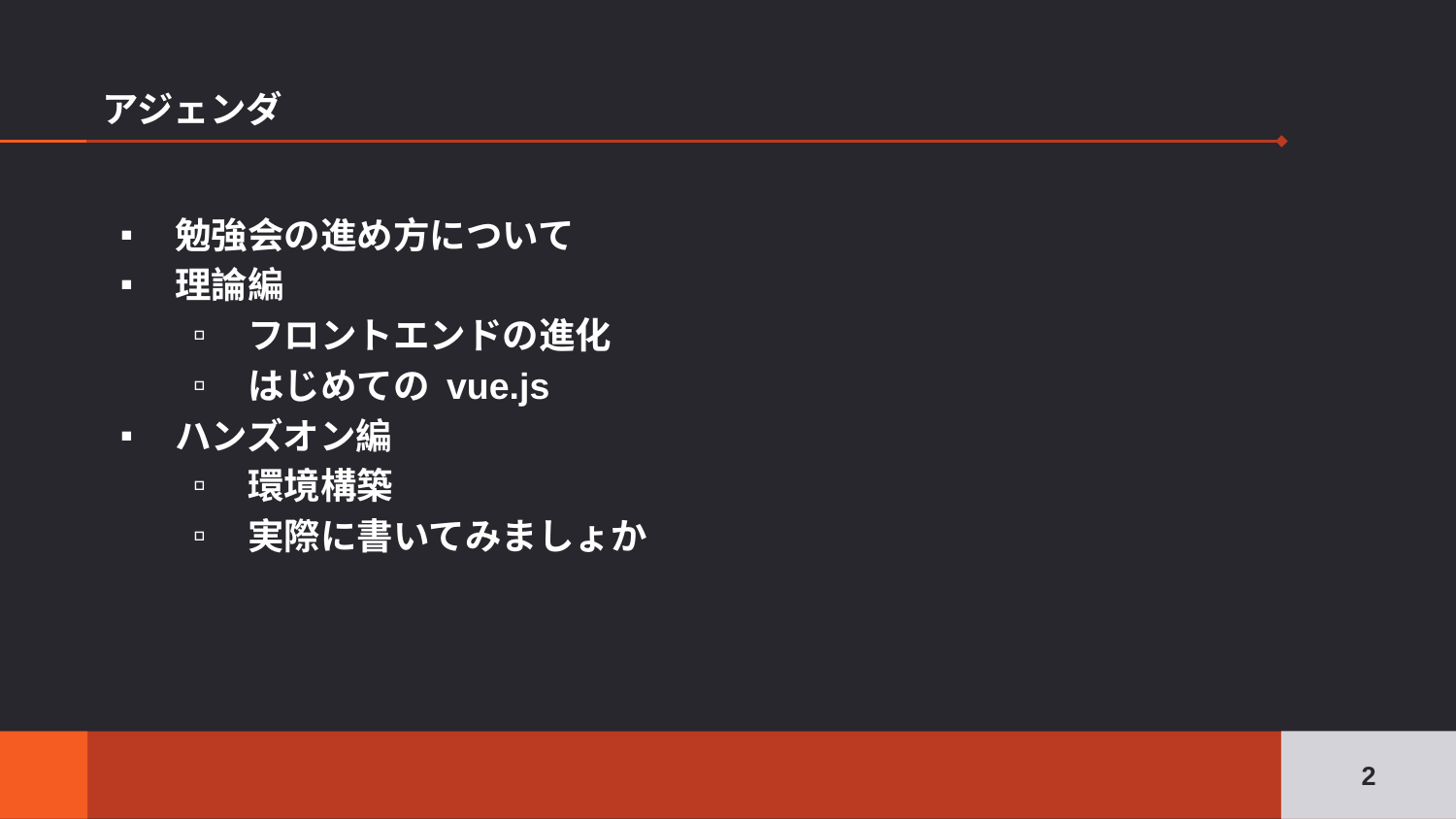

# アジェンダ
勉強会の進め方について
理論編
フロントエンドの進化
はじめての vue.js
ハンズオン編
環境構築
実際に書いてみましょか
2